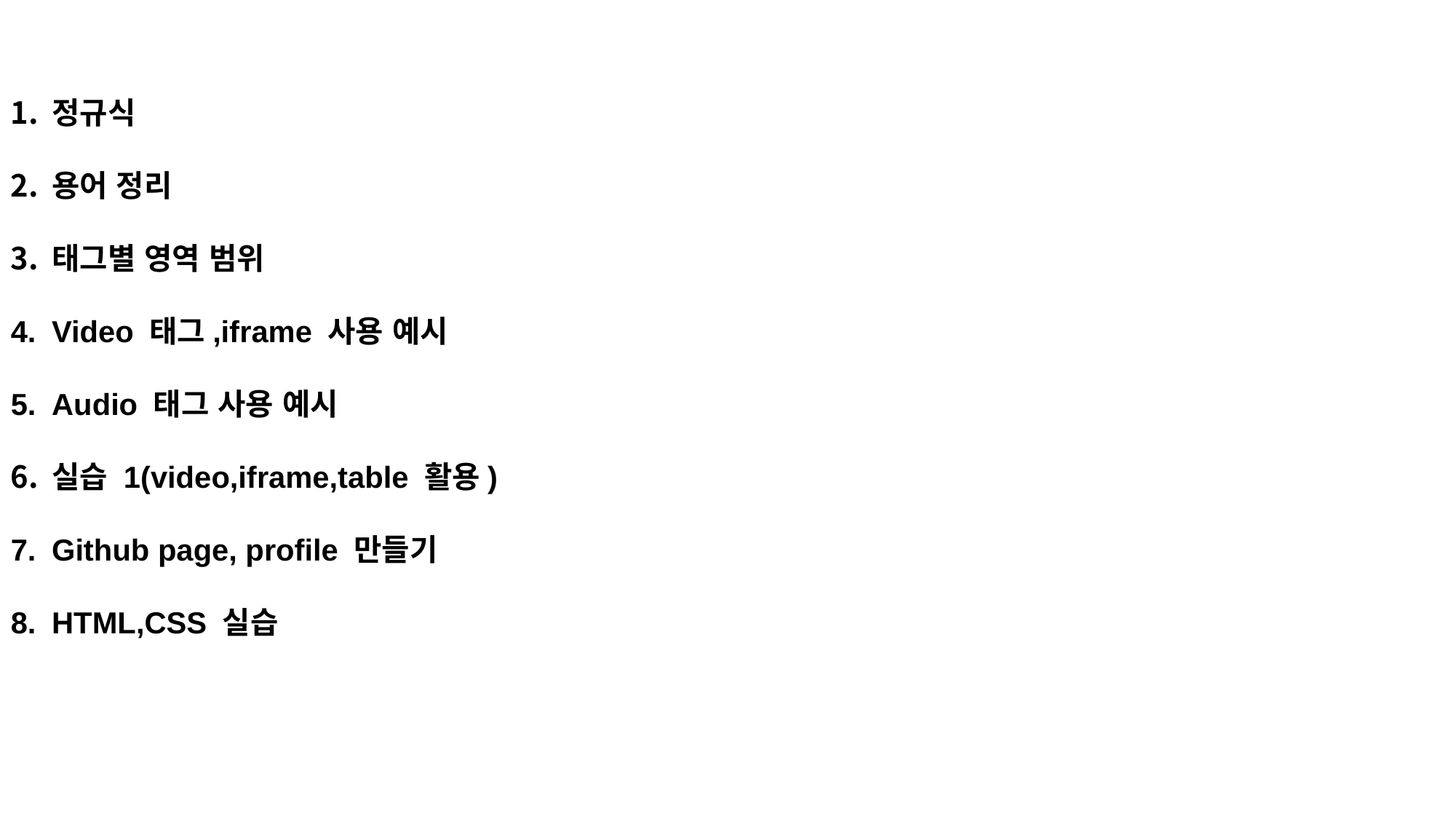

정규식
용어 정리
태그별 영역 범위
Video 태그,iframe 사용 예시
Audio 태그 사용 예시
실습 1(video,iframe,table 활용)
Github page, profile 만들기
HTML,CSS 실습